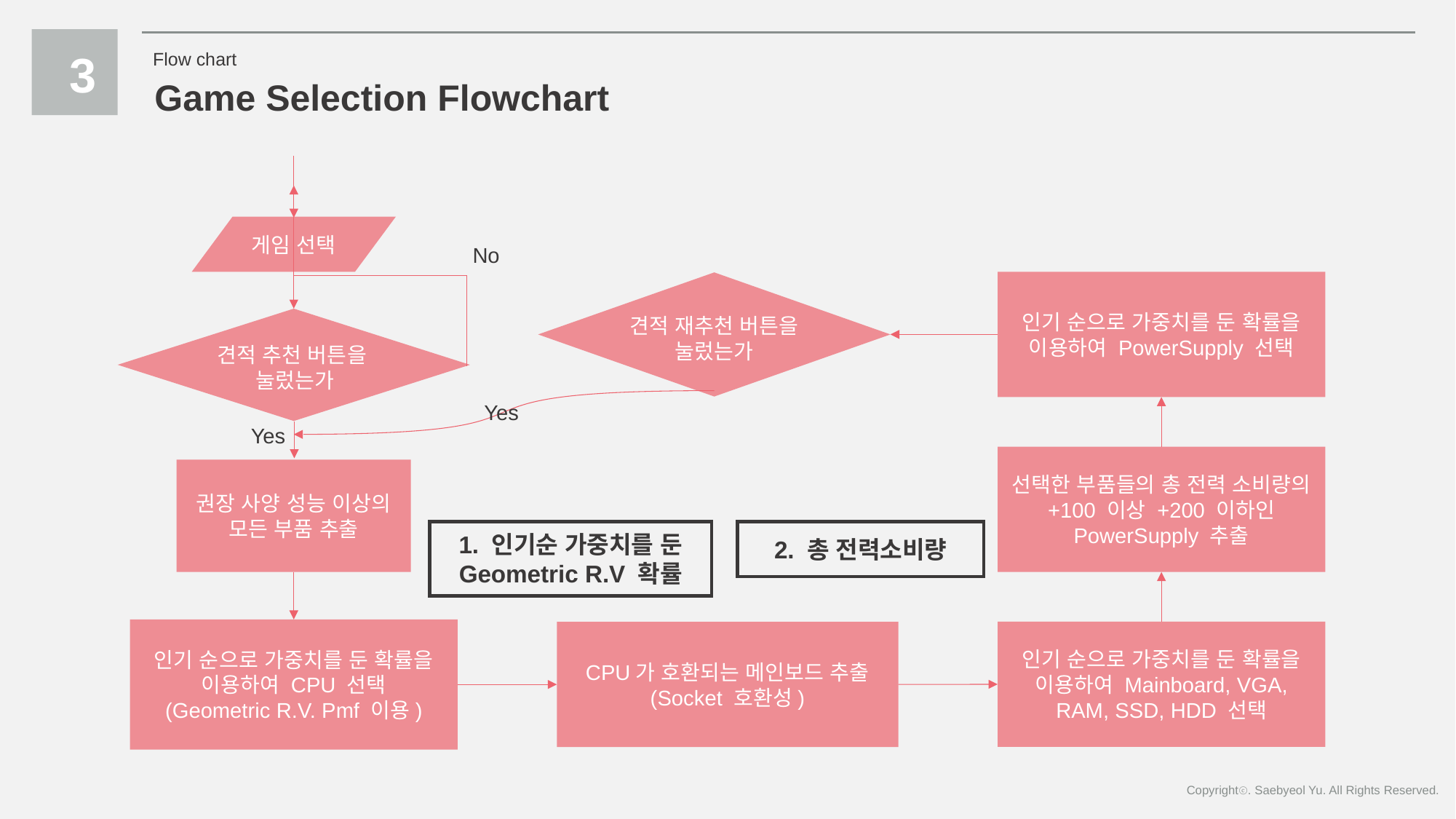

3
Flow chart
Game Selection Flowchart
게임 선택
No
인기 순으로 가중치를 둔 확률을 이용하여 PowerSupply 선택

견적 재추천 버튼을 눌렀는가

견적 추천 버튼을
눌렀는가

Yes
Yes
선택한 부품들의 총 전력 소비량의 +100 이상 +200 이하인 PowerSupply 추출
권장 사양 성능 이상의 모든 부품 추출
1. 인기순 가중치를 둔 Geometric R.V 확률
2. 총 전력소비량
인기 순으로 가중치를 둔 확률을 이용하여 CPU 선택
(Geometric R.V. Pmf 이용)
인기 순으로 가중치를 둔 확률을 이용하여 Mainboard, VGA, RAM, SSD, HDD 선택
CPU가 호환되는 메인보드 추출 (Socket 호환성)